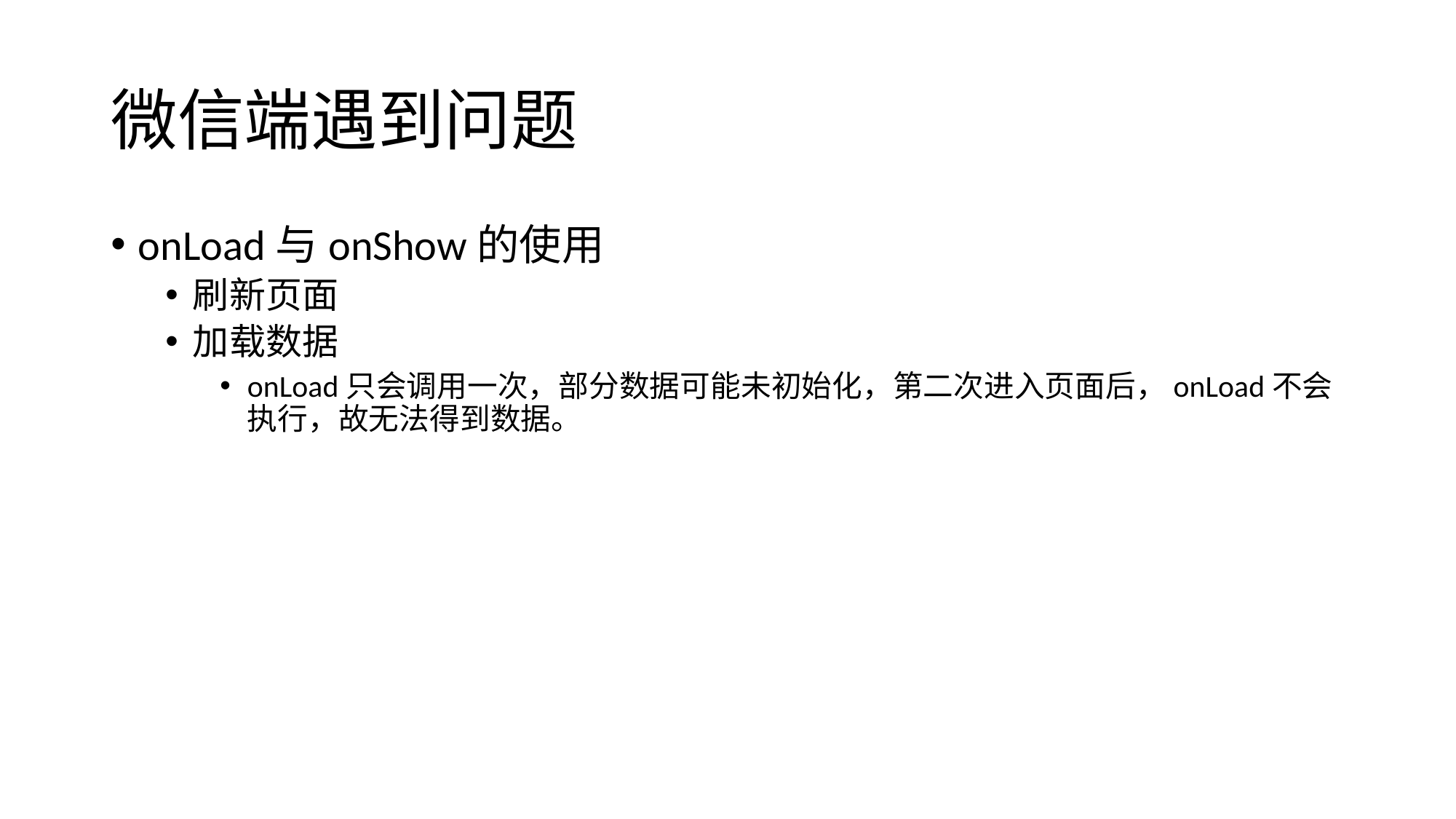

# 微信端遇到问题
onLoad与onShow的使用
刷新页面
加载数据
onLoad只会调用一次，部分数据可能未初始化，第二次进入页面后，onLoad不会执行，故无法得到数据。